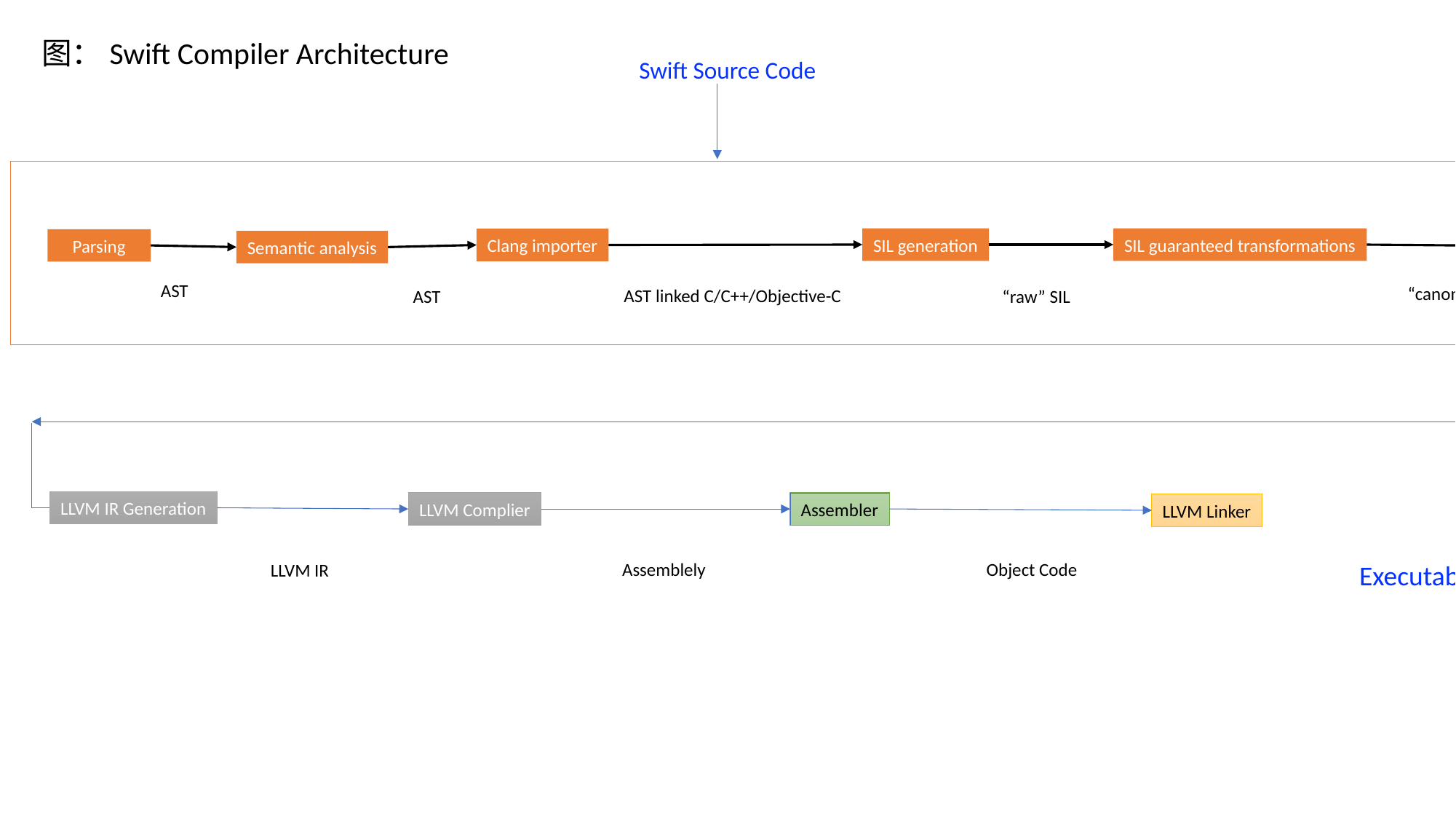

图：Swift Compiler Architecture
Swift Source Code

SIL guaranteed transformations
SIL generation
Clang importer
Parsing
SIL Optimizations
Semantic analysis
AST
“canonical” SIL
AST linked C/C++/Objective-C
SIL

AST

“raw” SIL
LLVM IR Generation
LLVM Complier
Assembler
LLVM Linker
Assemblely
Object Code
Executable machine code
LLVM IR